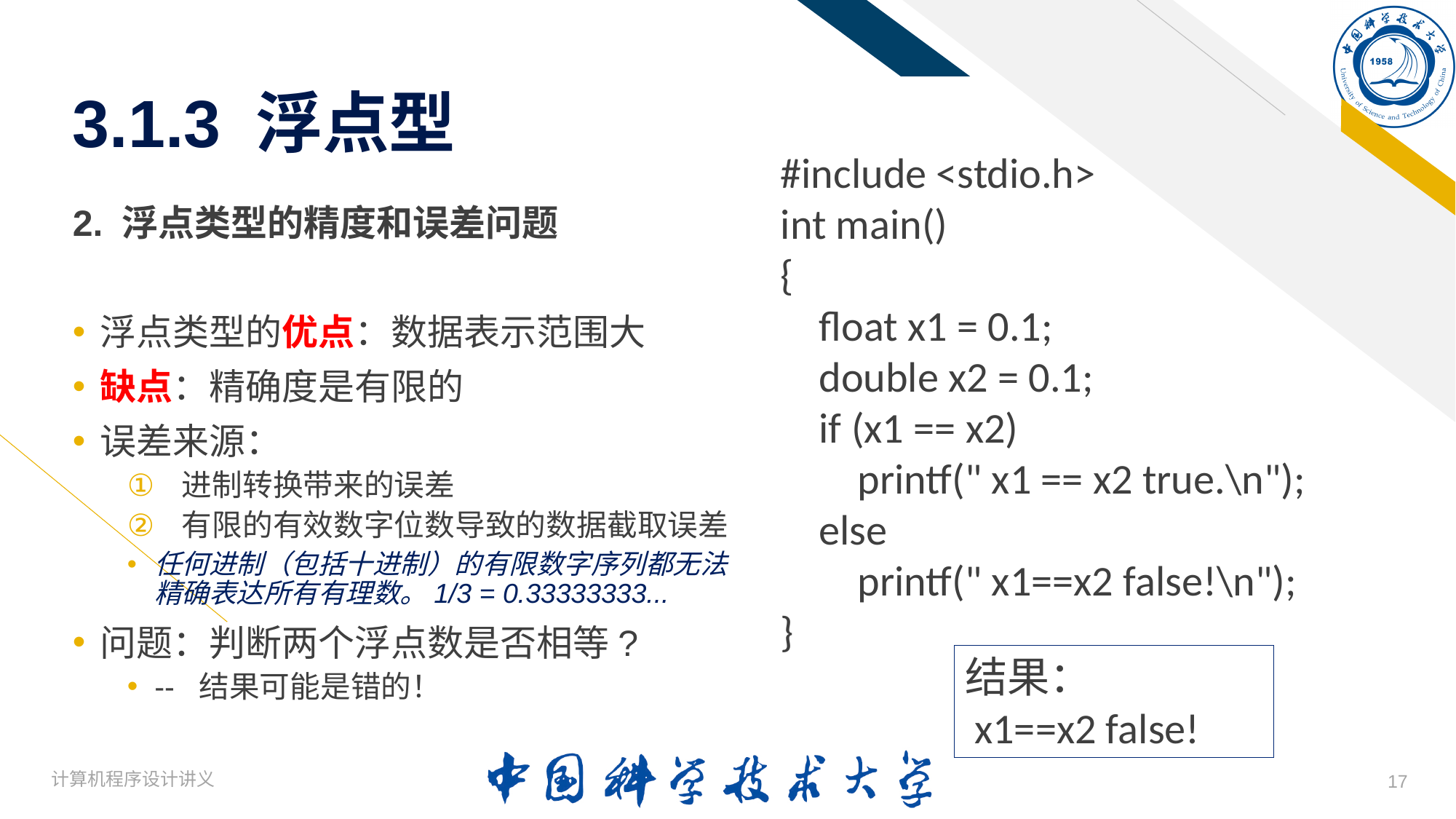

# 3.1.3 浮点型
#include <stdio.h>
int main()
{
    float x1 = 0.1;
    double x2 = 0.1;
    if (x1 == x2)
        printf(" x1 == x2 true.\n");
    else
        printf(" x1==x2 false!\n");
}
2. 浮点类型的精度和误差问题

浮点类型的优点：数据表示范围大
缺点：精确度是有限的
误差来源：
进制转换带来的误差
有限的有效数字位数导致的数据截取误差
任何进制（包括十进制）的有限数字序列都无法精确表达所有有理数。1/3 = 0.33333333...
问题：判断两个浮点数是否相等?
--  结果可能是错的！

结果：
 x1==x2 false!
计算机程序设计讲义
17